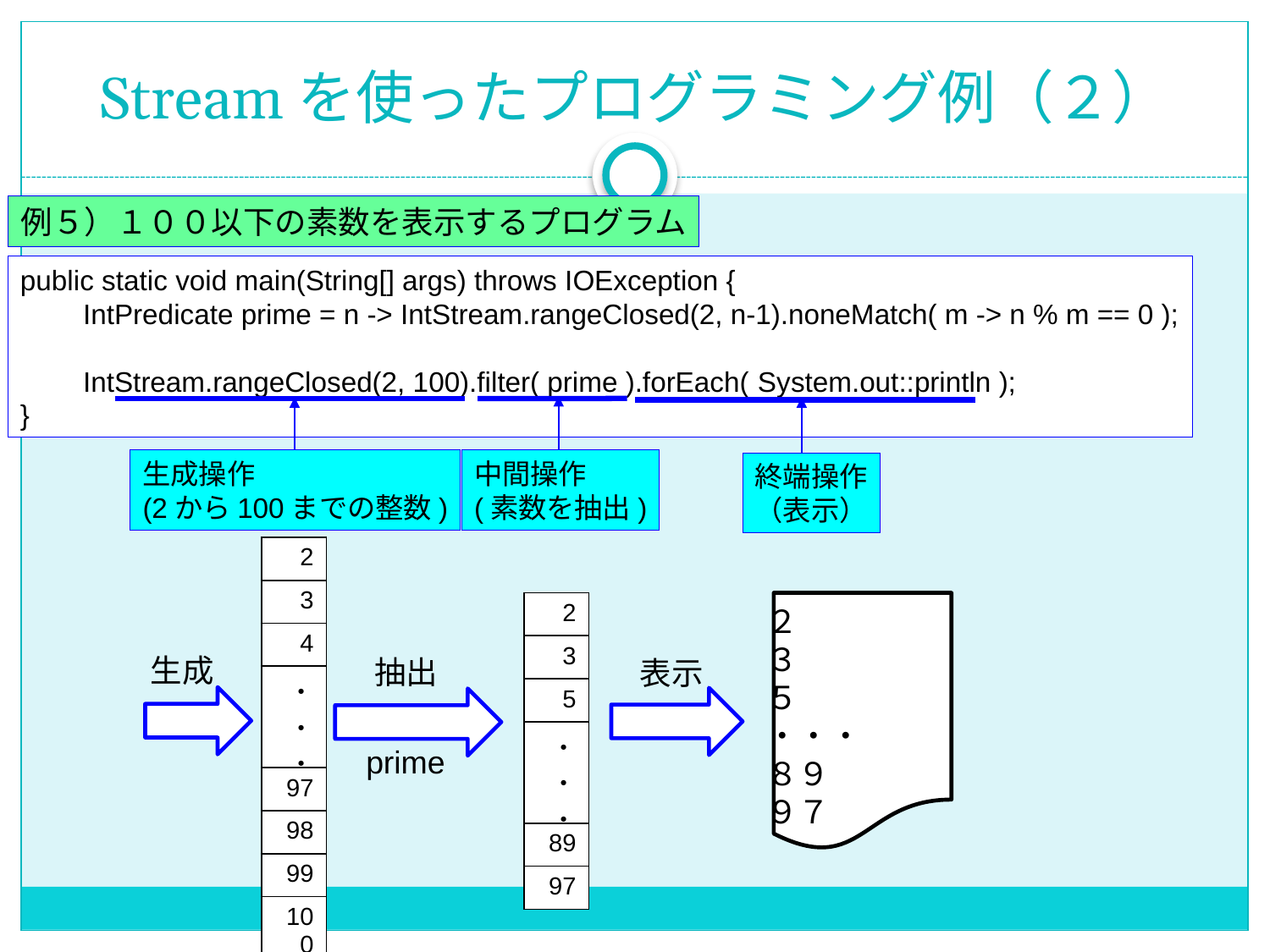

# Streamを使ったプログラミング例（２）
例５）１００以下の素数を表示するプログラム
public static void main(String[] args) throws IOException {
        IntPredicate prime = n -> IntStream.rangeClosed(2, n-1).noneMatch( m -> n % m == 0 );

        IntStream.rangeClosed(2, 100).filter( prime ).forEach( System.out::println );
}
中間操作
(素数を抽出)
生成操作
(2から100までの整数)
終端操作
（表示）
| 2 |
| --- |
| 3 |
| 4 |
| ・・・ |
| 97 |
| 98 |
| 99 |
| 100 |
| 2 |
| --- |
| 3 |
| 5 |
| ・・・ |
| 89 |
| 97 |

２
３
５
・・・
８９
９７
生成
抽出
表示

prime